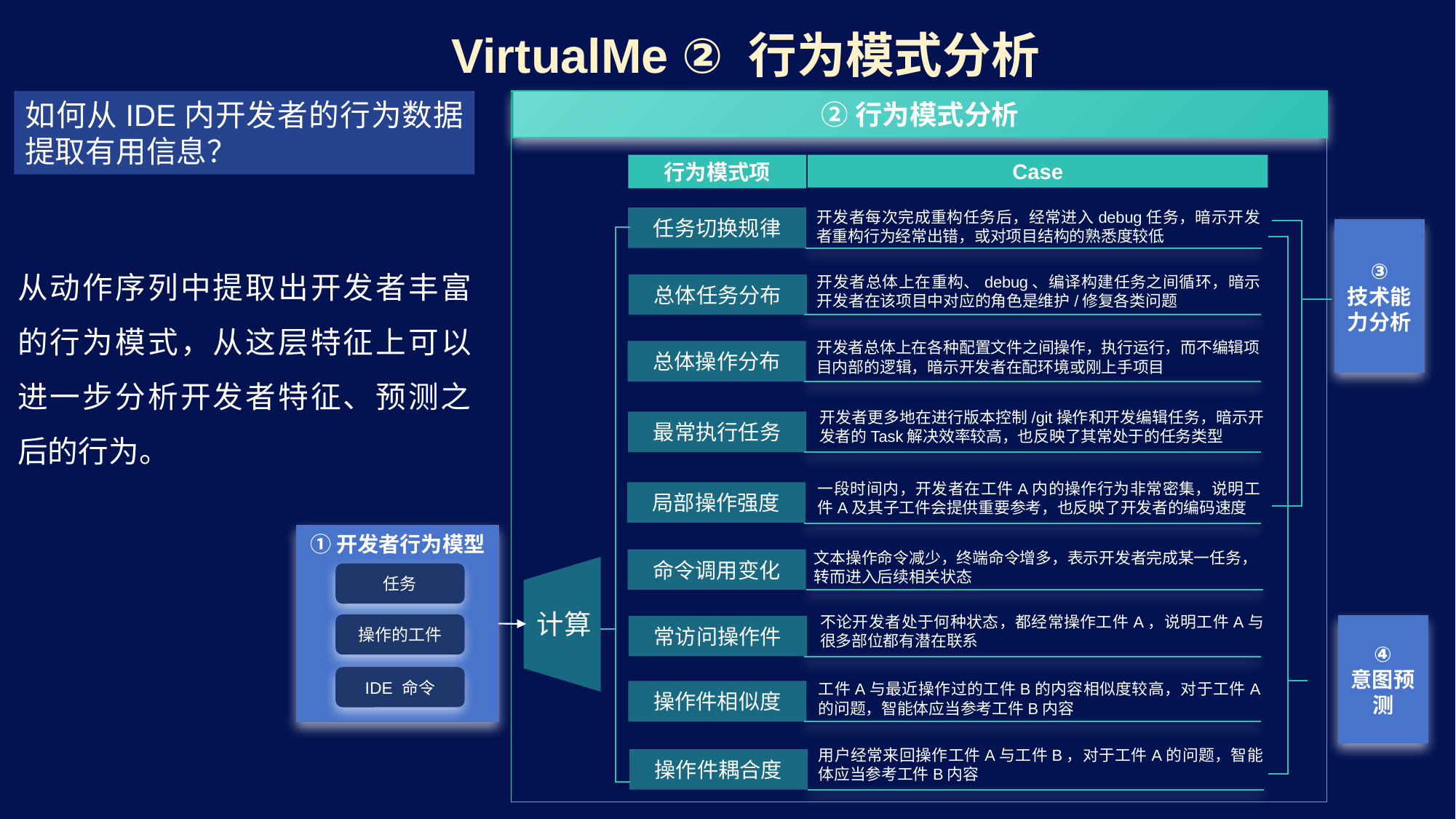

VirtualMe ② 行为模式分析

②行为模式分析
如何从IDE内开发者的行为数据提取有用信息？
行为模式项
Case
开发者每次完成重构任务后，经常进入debug任务，暗示开发者重构行为经常出错，或对项目结构的熟悉度较低
任务切换规律
③
技术能力分析

从动作序列中提取出开发者丰富的行为模式，从这层特征上可以进一步分析开发者特征、预测之后的行为。
开发者总体上在重构、debug、编译构建任务之间循环，暗示开发者在该项目中对应的角色是维护/修复各类问题
总体任务分布
开发者总体上在各种配置文件之间操作，执行运行，而不编辑项目内部的逻辑，暗示开发者在配环境或刚上手项目
总体操作分布
开发者更多地在进行版本控制/git操作和开发编辑任务，暗示开发者的Task解决效率较高，也反映了其常处于的任务类型
最常执行任务
一段时间内，开发者在工件A内的操作行为非常密集，说明工件A及其子工件会提供重要参考，也反映了开发者的编码速度
局部操作强度
①开发者行为模型
文本操作命令减少，终端命令增多，表示开发者完成某一任务，转而进入后续相关状态
命令调用变化
任务

计算
不论开发者处于何种状态，都经常操作工件A，说明工件A与很多部位都有潜在联系
操作的工件
常访问操作件
④
意图预测
IDE 命令
工件A与最近操作过的工件B的内容相似度较高，对于工件A的问题，智能体应当参考工件B内容
操作件相似度
用户经常来回操作工件A与工件B，对于工件A的问题，智能体应当参考工件B内容
操作件耦合度